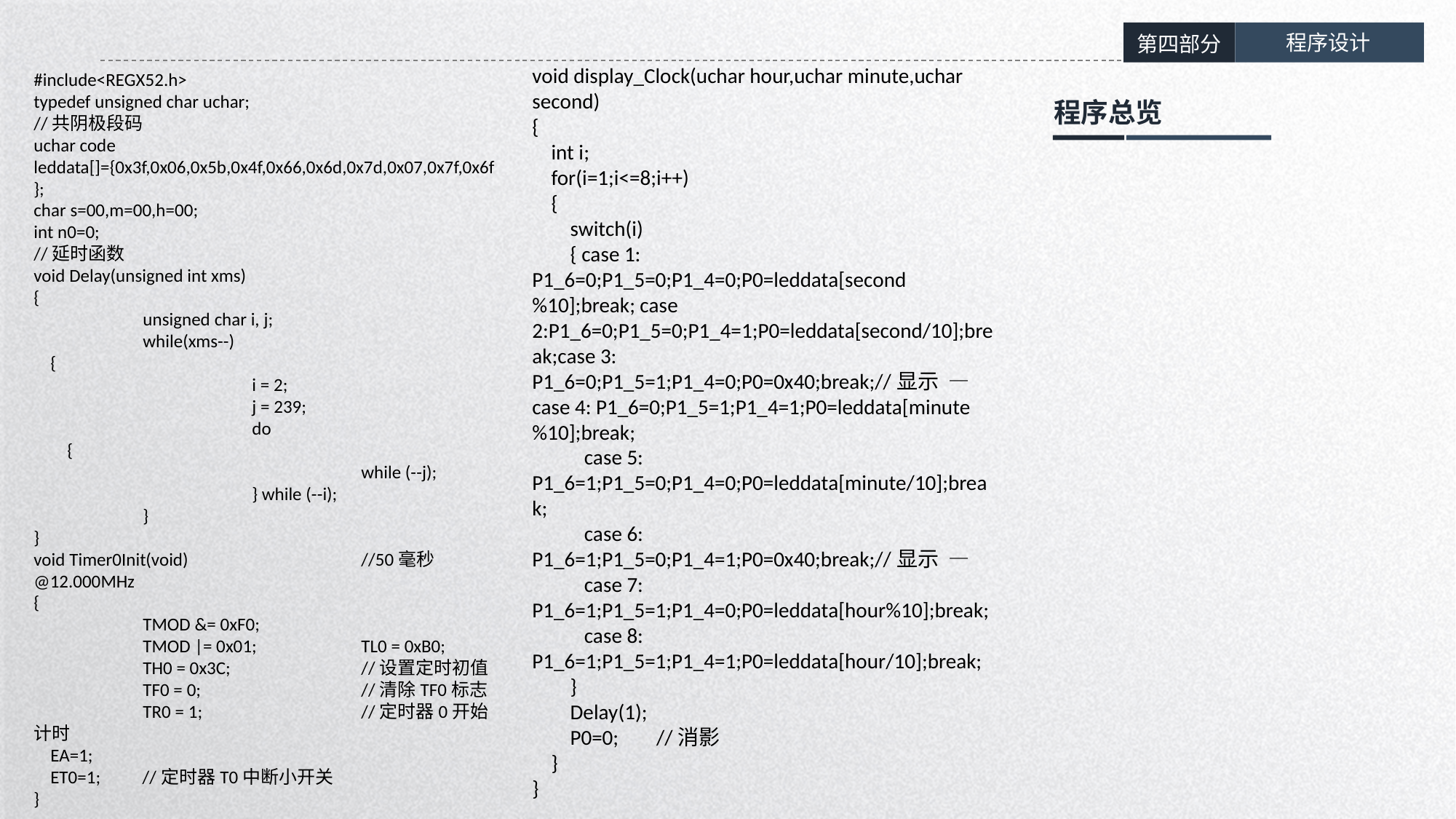

程序设计
第四部分
void display_Clock(uchar hour,uchar minute,uchar second)
{
    int i;
    for(i=1;i<=8;i++)
    {
        switch(i)
        { case 1: P1_6=0;P1_5=0;P1_4=0;P0=leddata[second%10];break; case 2:P1_6=0;P1_5=0;P1_4=1;P0=leddata[second/10];break;case 3: P1_6=0;P1_5=1;P1_4=0;P0=0x40;break;//显示  — case 4: P1_6=0;P1_5=1;P1_4=1;P0=leddata[minute%10];break;
           case 5: P1_6=1;P1_5=0;P1_4=0;P0=leddata[minute/10];break;
           case 6: P1_6=1;P1_5=0;P1_4=1;P0=0x40;break;//显示  —
           case 7: P1_6=1;P1_5=1;P1_4=0;P0=leddata[hour%10];break;
           case 8: P1_6=1;P1_5=1;P1_4=1;P0=leddata[hour/10];break;
        }
        Delay(1);
        P0=0;        //消影
    }
}
#include<REGX52.h>
typedef unsigned char uchar;
//共阴极段码
uchar code leddata[]={0x3f,0x06,0x5b,0x4f,0x66,0x6d,0x7d,0x07,0x7f,0x6f};
char s=00,m=00,h=00;
int n0=0;
//延时函数
void Delay(unsigned int xms)
{
	unsigned char i, j;
	while(xms--)
    {
		i = 2;
		j = 239;
		do
        {
			while (--j);
		} while (--i);
	}
}
void Timer0Init(void)		//50毫秒@12.000MHz
{
	TMOD &= 0xF0;			TMOD |= 0x01;	TL0 = 0xB0;
	TH0 = 0x3C;		//设置定时初值
	TF0 = 0;		//清除TF0标志
	TR0 = 1;		//定时器0开始计时
    EA=1;
    ET0=1;          //定时器T0中断小开关
}
程序总览

延时符